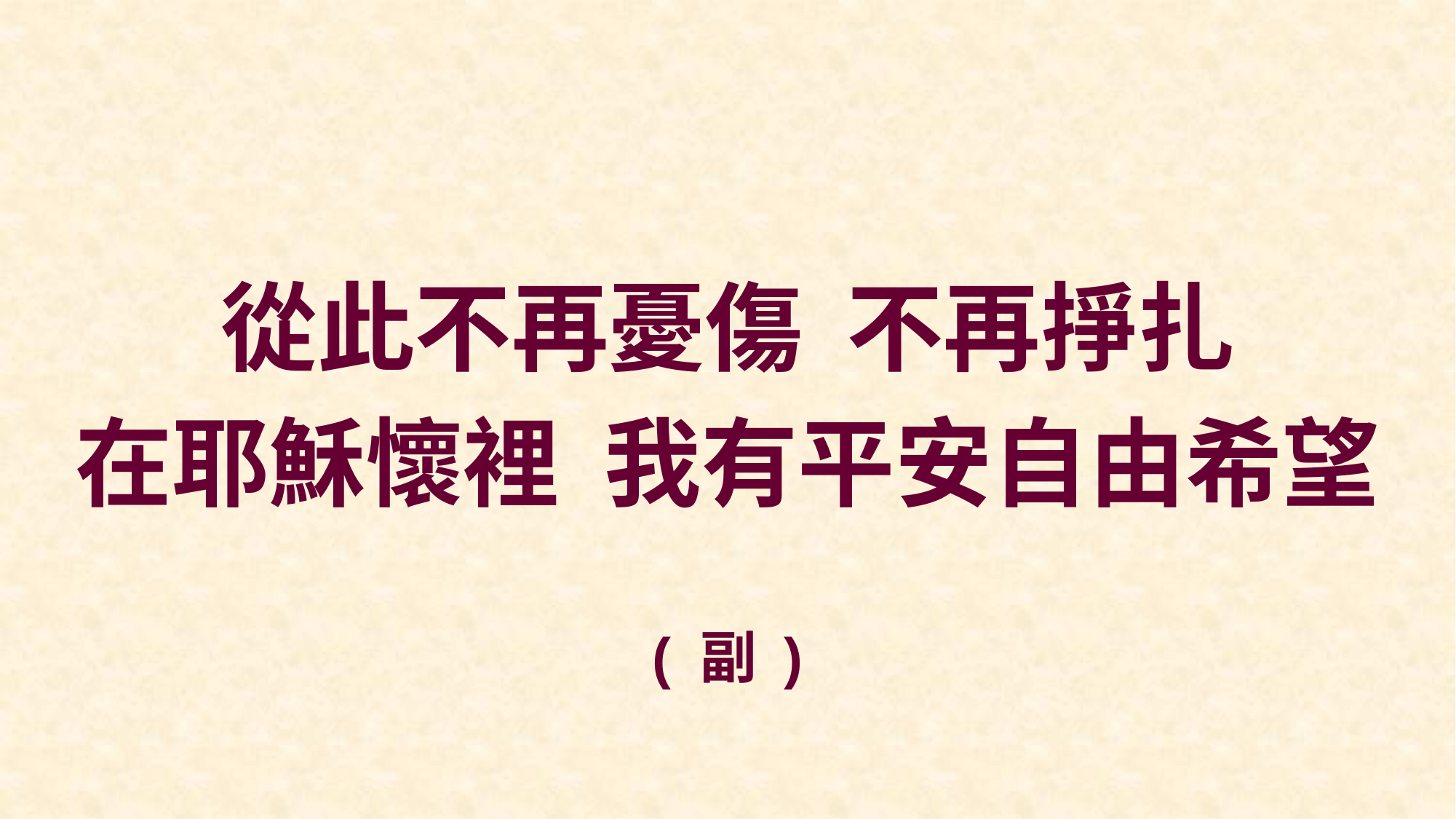

從此不再憂傷  不再掙扎
在耶穌懷裡  我有平安自由希望
( 副 )